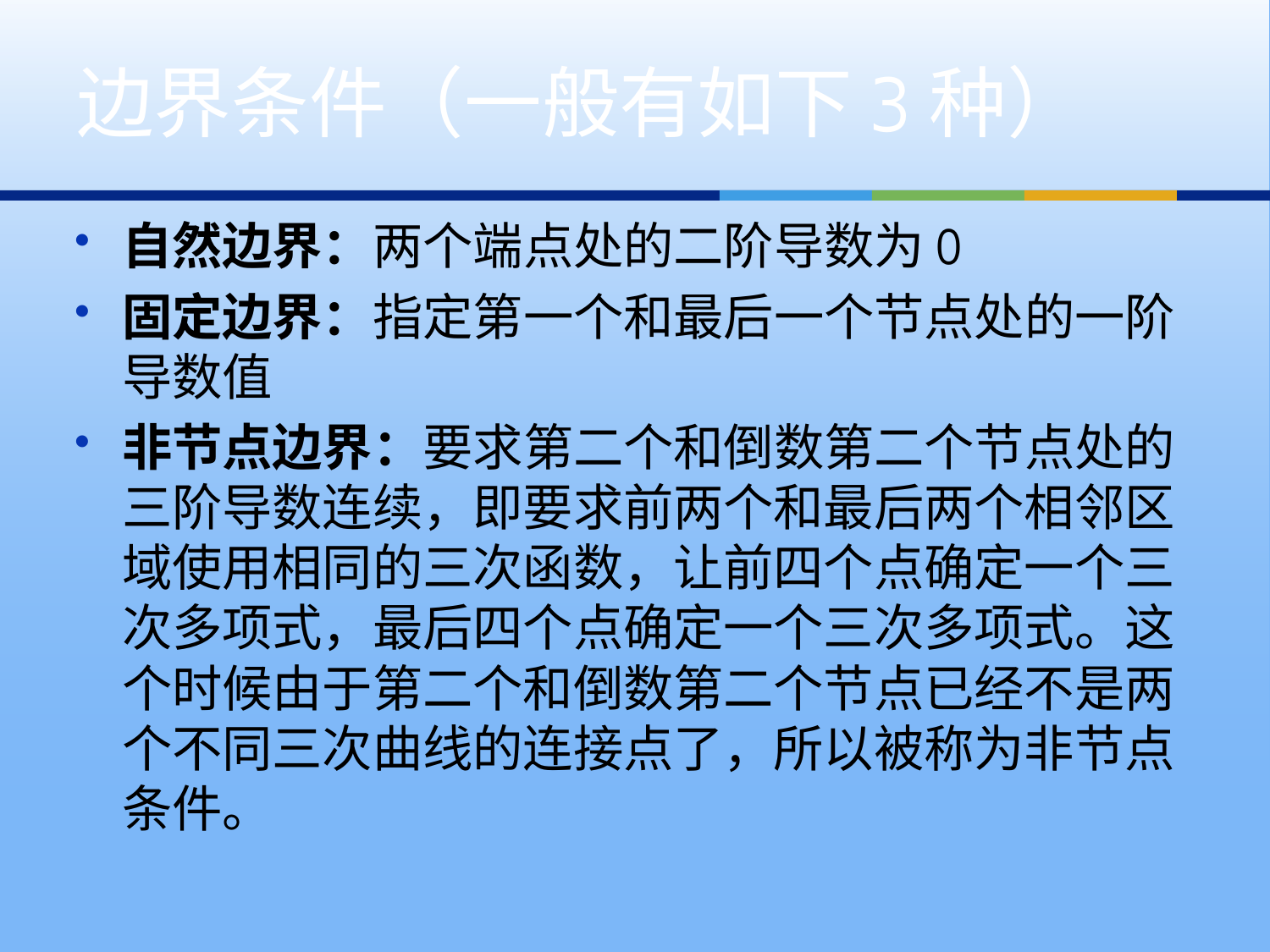

# 边界条件（一般有如下3种）
自然边界：两个端点处的二阶导数为0
固定边界：指定第一个和最后一个节点处的一阶导数值
非节点边界：要求第二个和倒数第二个节点处的三阶导数连续，即要求前两个和最后两个相邻区域使用相同的三次函数，让前四个点确定一个三次多项式，最后四个点确定一个三次多项式。这个时候由于第二个和倒数第二个节点已经不是两个不同三次曲线的连接点了，所以被称为非节点条件。